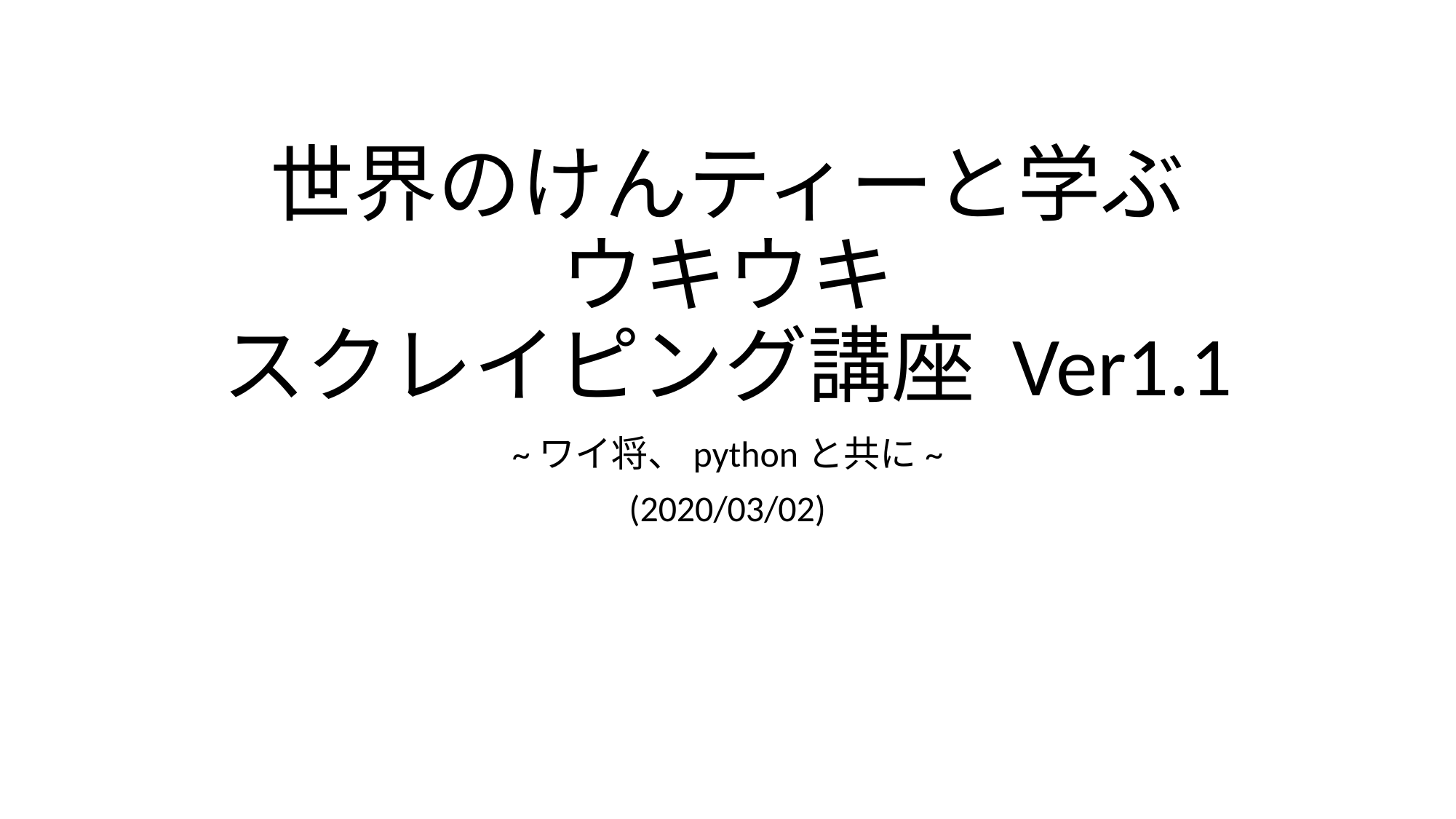

# 世界のけんティーと学ぶ ウキウキ スクレイピング講座 Ver1.1
~ワイ将、pythonと共に~
(2020/03/02)